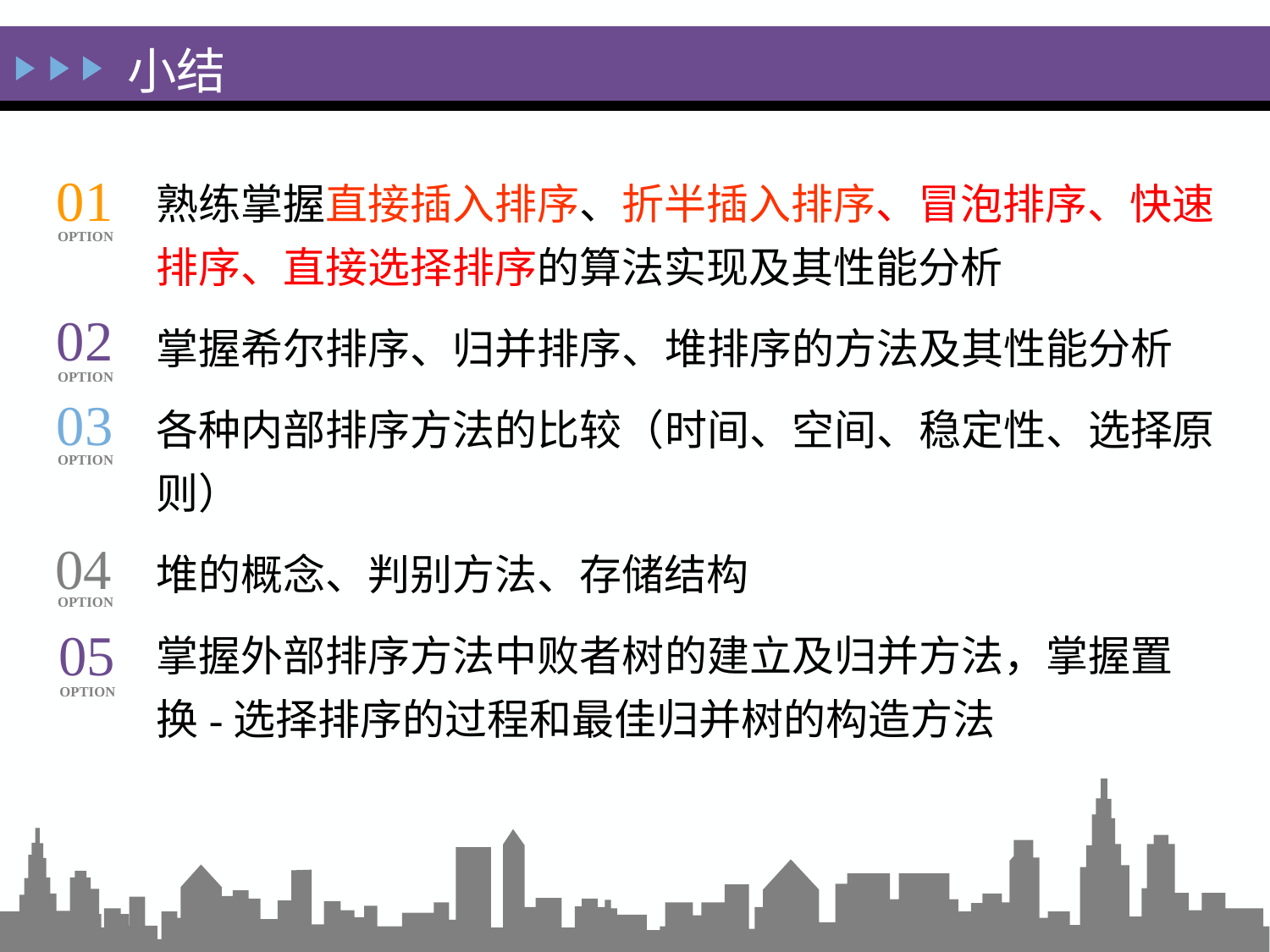

小结
熟练掌握直接插入排序、折半插入排序、冒泡排序、快速排序、直接选择排序的算法实现及其性能分析
掌握希尔排序、归并排序、堆排序的方法及其性能分析
各种内部排序方法的比较（时间、空间、稳定性、选择原则）
堆的概念、判别方法、存储结构
掌握外部排序方法中败者树的建立及归并方法，掌握置换-选择排序的过程和最佳归并树的构造方法
01
OPTION
02
OPTION
03
OPTION
04
OPTION
05
OPTION